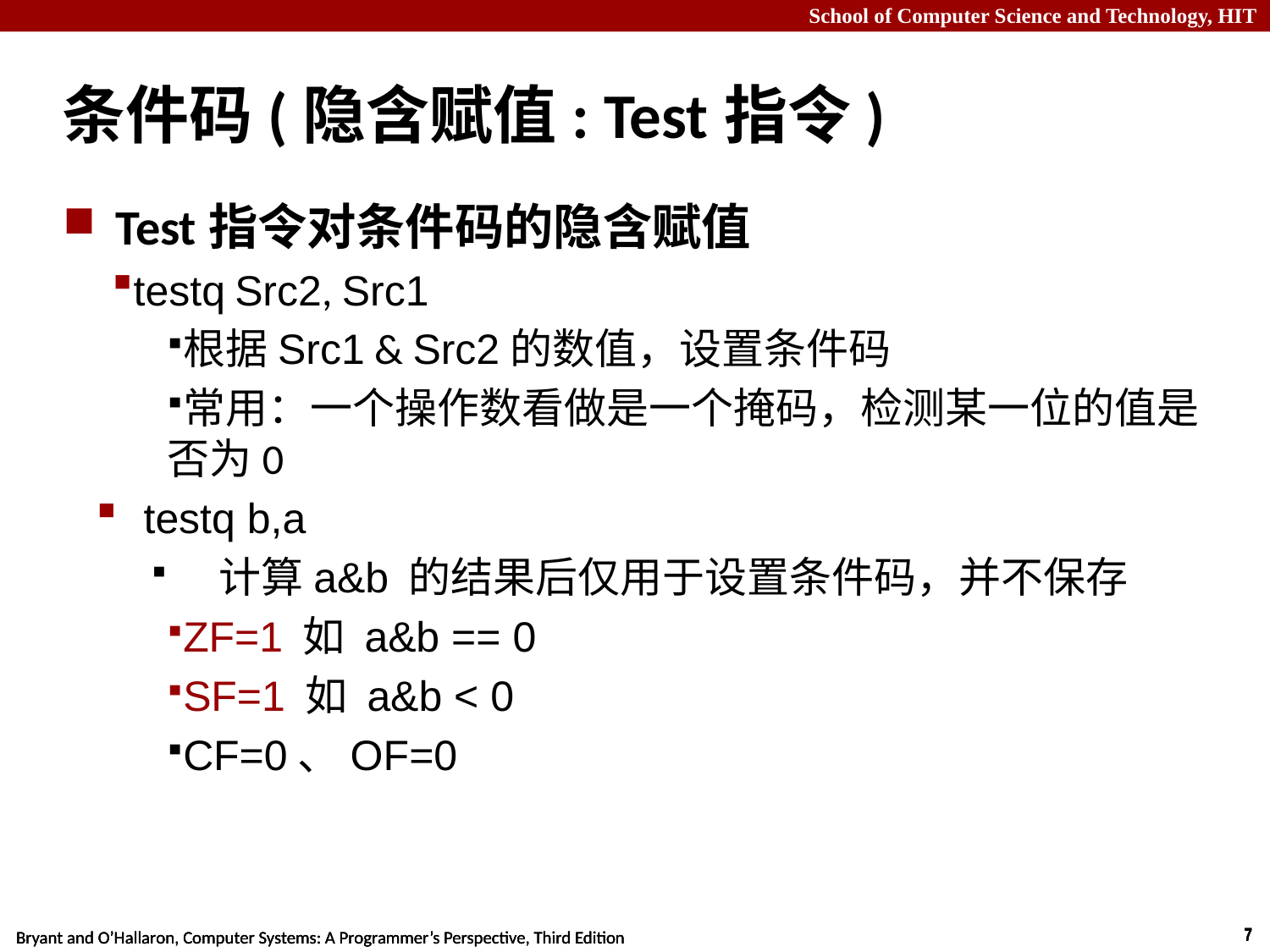

# 条件码(隐含赋值: Test指令)
Test指令对条件码的隐含赋值
testq Src2, Src1
根据Src1 & Src2的数值，设置条件码
常用：一个操作数看做是一个掩码，检测某一位的值是否为0
testq b,a
 计算a&b 的结果后仅用于设置条件码，并不保存
ZF=1 如 a&b == 0
SF=1 如 a&b < 0
CF=0、OF=0